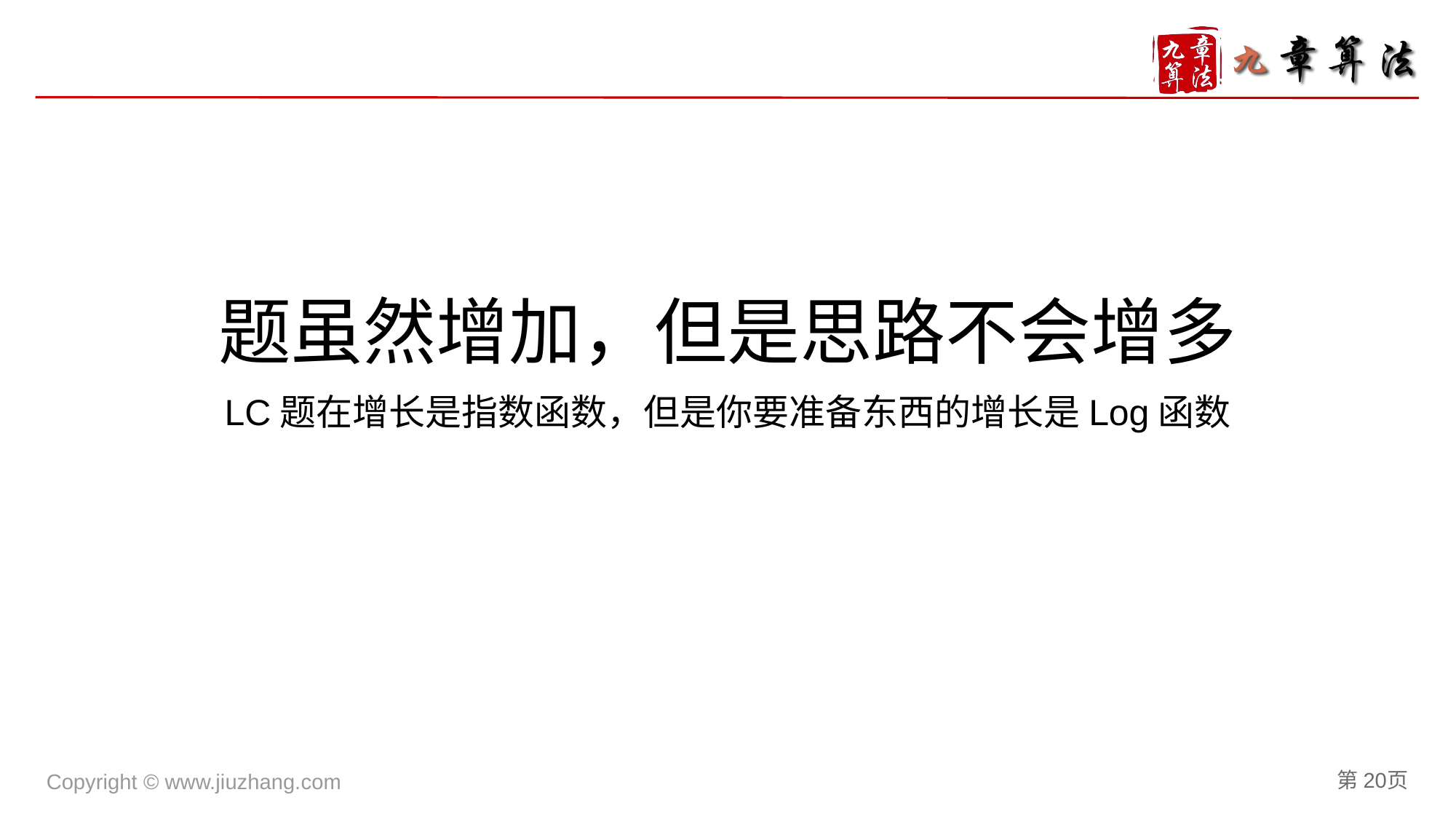

# 题虽然增加，但是思路不会增多
LC题在增长是指数函数，但是你要准备东西的增长是Log函数
第20页